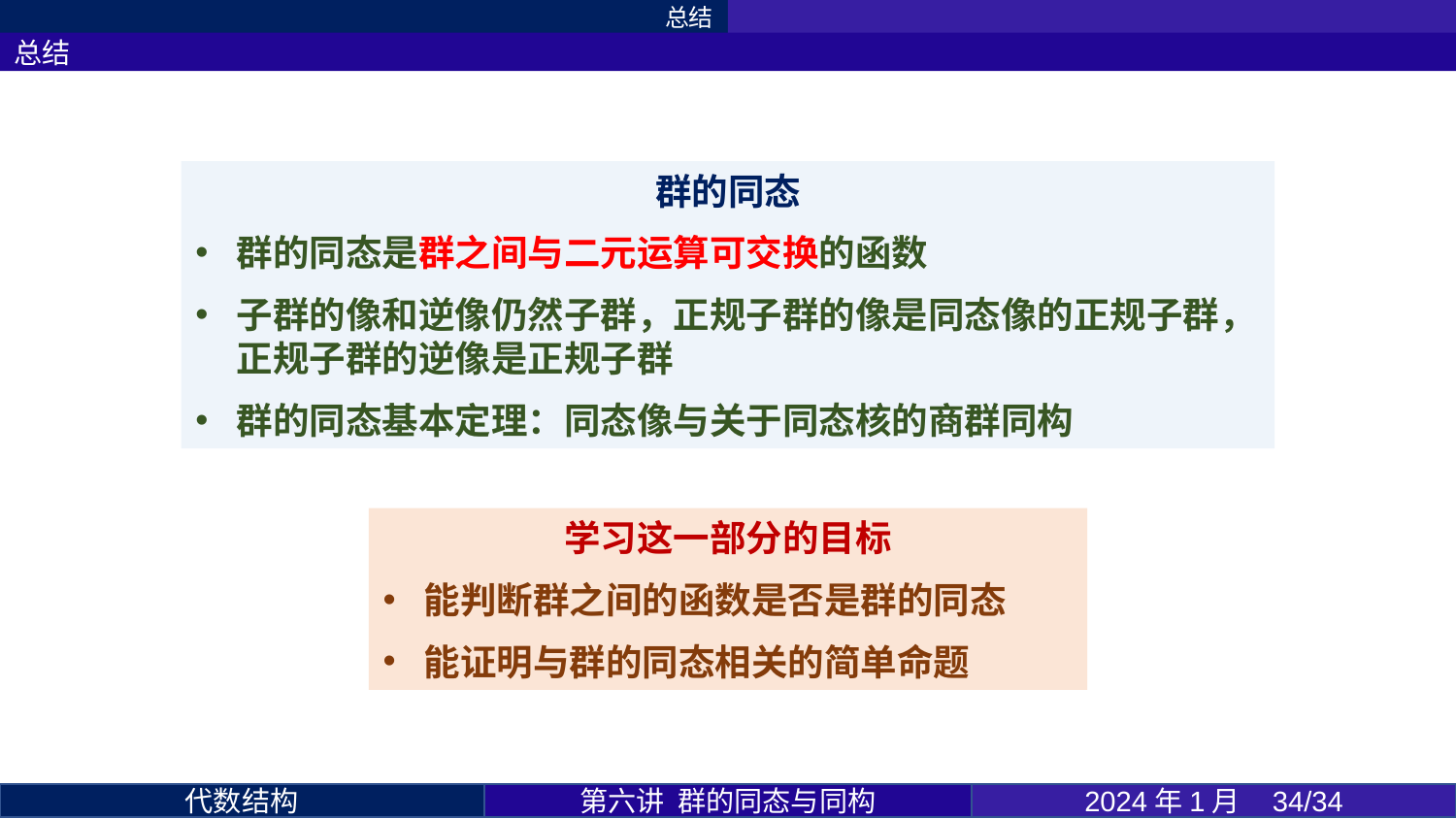

总结
总结
群的同态
群的同态是群之间与二元运算可交换的函数
子群的像和逆像仍然子群，正规子群的像是同态像的正规子群，正规子群的逆像是正规子群
群的同态基本定理：同态像与关于同态核的商群同构
学习这一部分的目标
能判断群之间的函数是否是群的同态
能证明与群的同态相关的简单命题
第六讲  群的同态与同构
2024年1月    34/34
代数结构